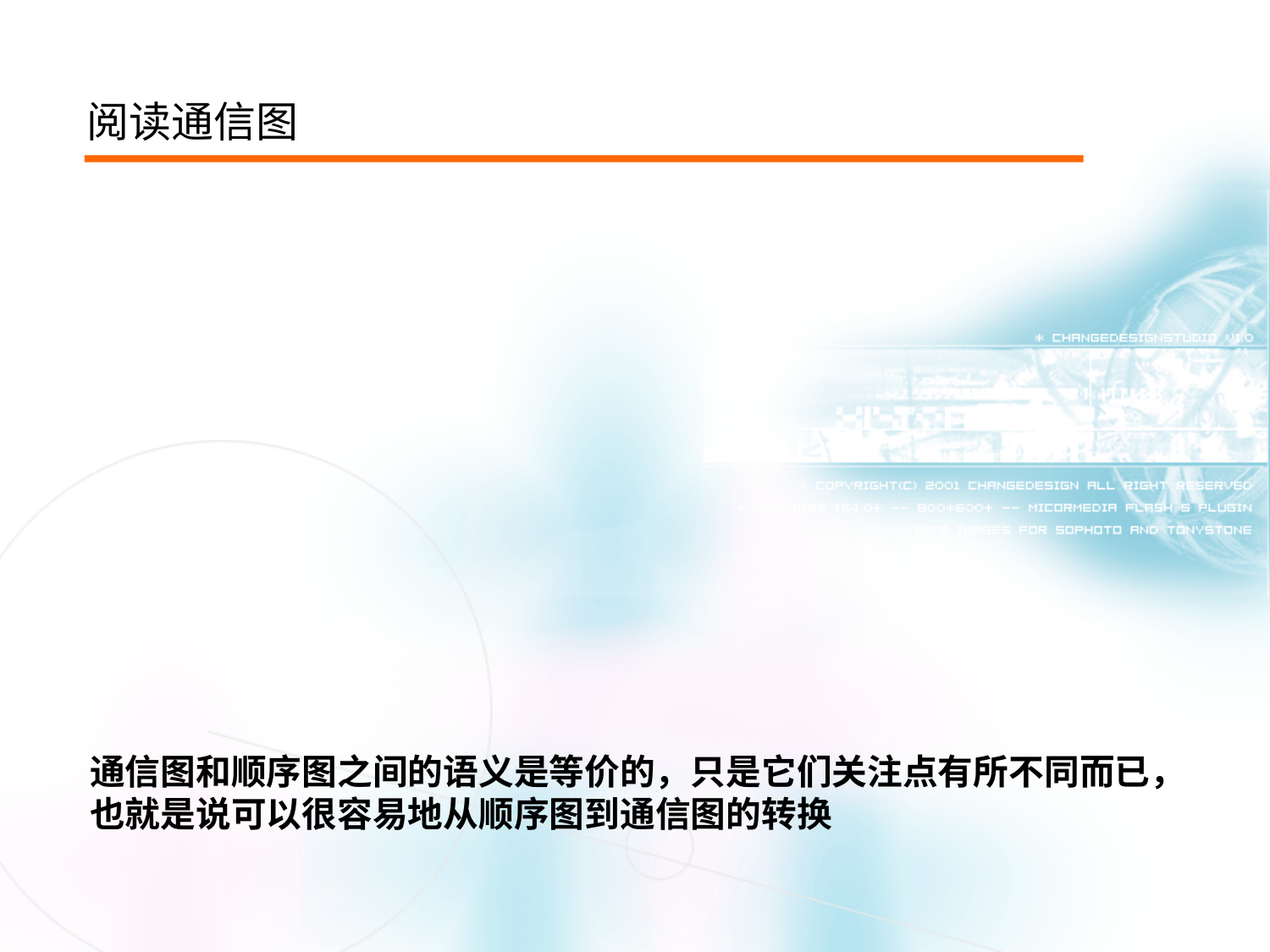

阅读通信图

通信图和顺序图之间的语义是等价的，只是它们关注点有所不同而已，
也就是说可以很容易地从顺序图到通信图的转换